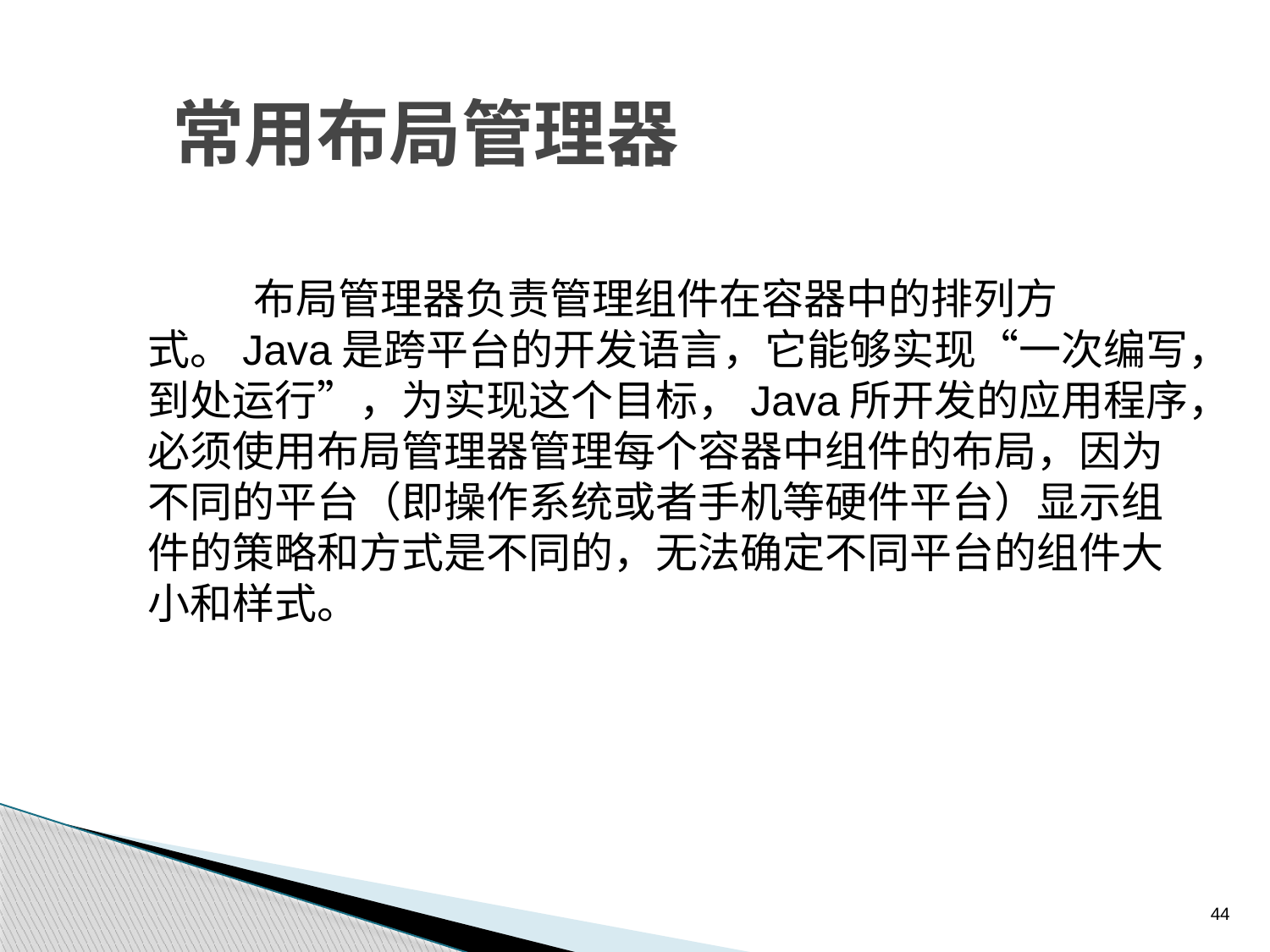

# 常用布局管理器
布局管理器负责管理组件在容器中的排列方式。Java是跨平台的开发语言，它能够实现“一次编写，到处运行”，为实现这个目标，Java所开发的应用程序，必须使用布局管理器管理每个容器中组件的布局，因为不同的平台（即操作系统或者手机等硬件平台）显示组件的策略和方式是不同的，无法确定不同平台的组件大小和样式。
44